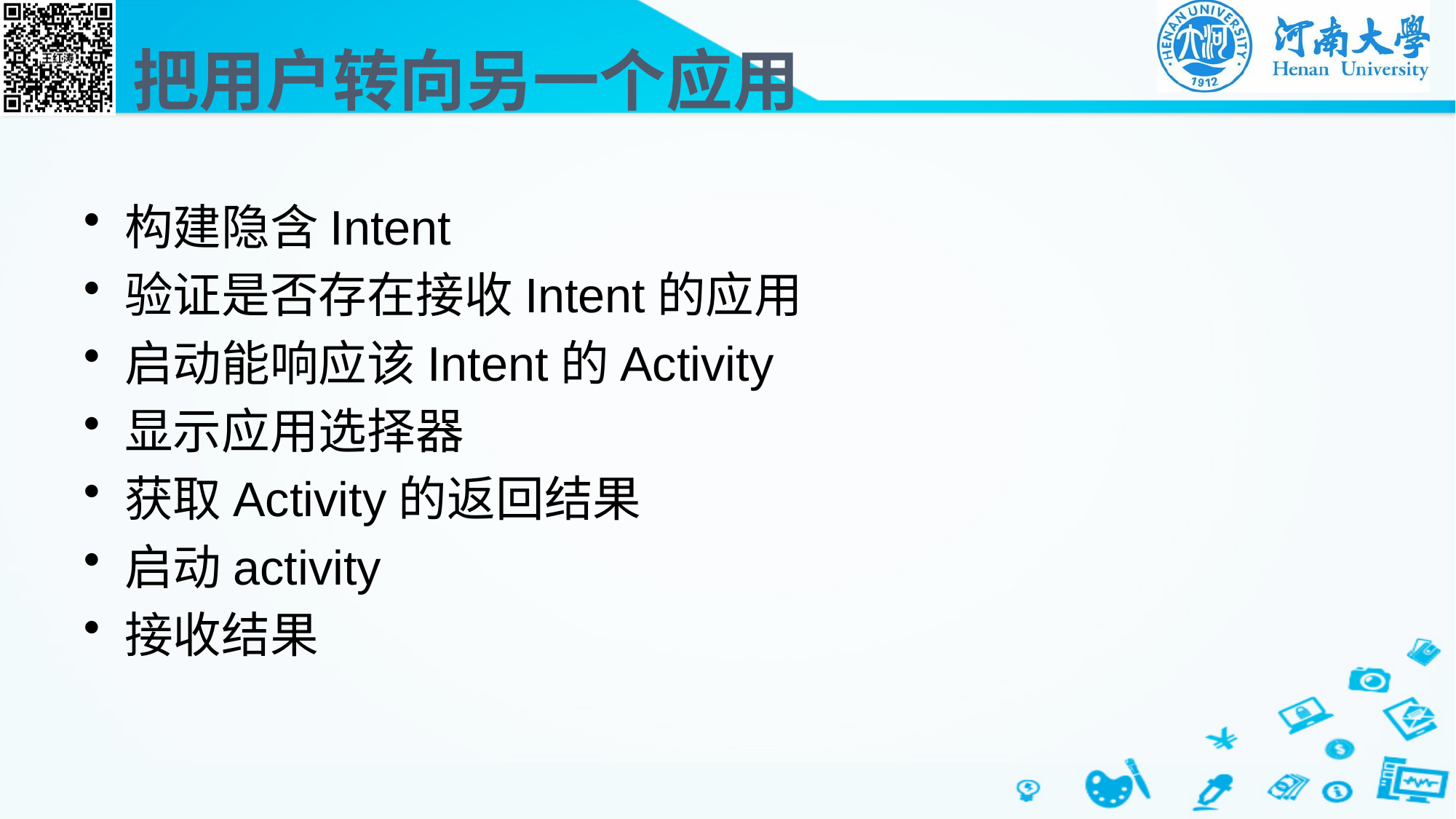

# 把用户转向另一个应用
构建隐含Intent
验证是否存在接收Intent的应用
启动能响应该Intent的Activity
显示应用选择器
获取Activity的返回结果
启动activity
接收结果